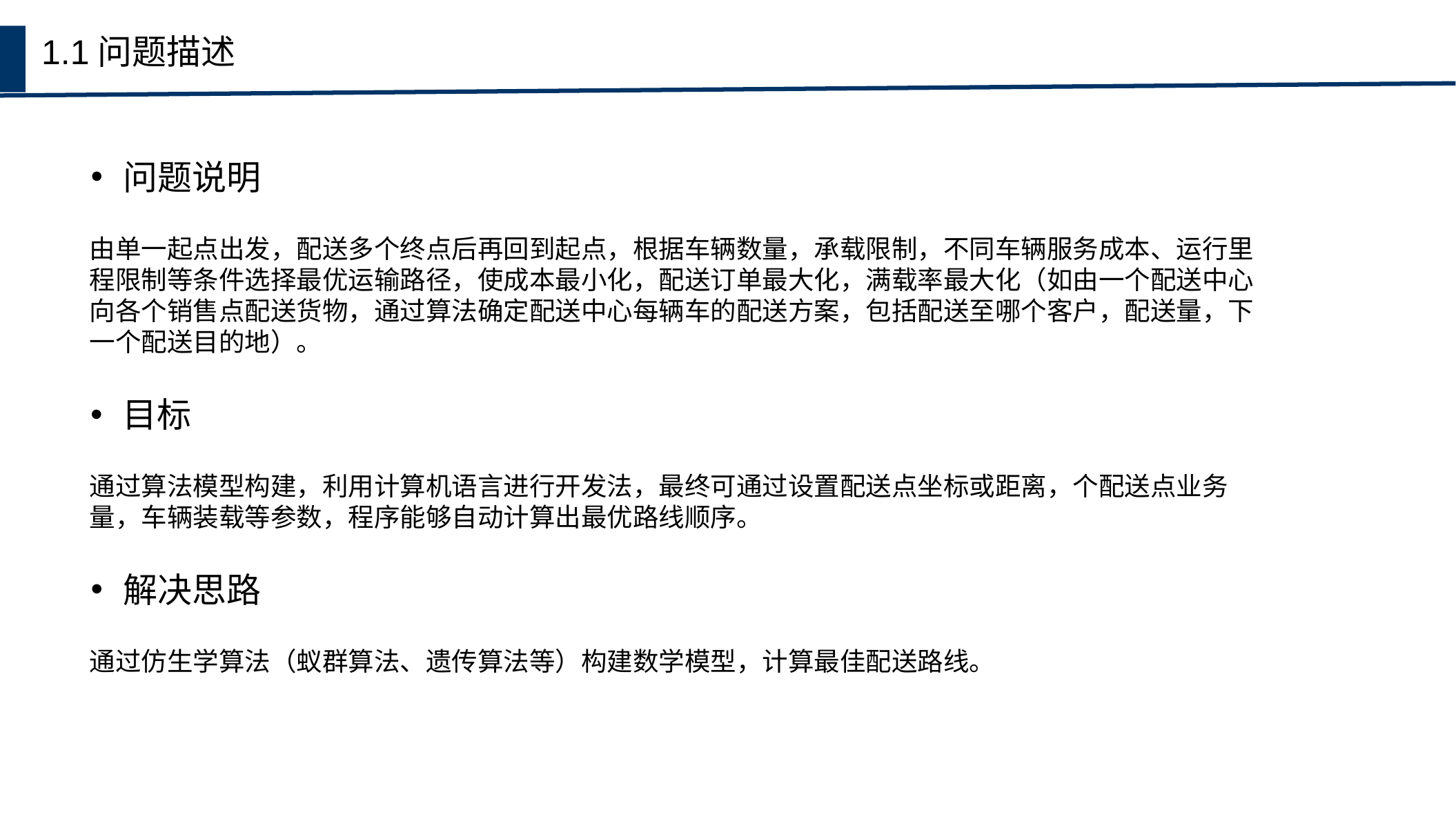

1.1问题描述
问题说明
由单一起点出发，配送多个终点后再回到起点，根据车辆数量，承载限制，不同车辆服务成本、运行里程限制等条件选择最优运输路径，使成本最小化，配送订单最大化，满载率最大化（如由一个配送中心向各个销售点配送货物，通过算法确定配送中心每辆车的配送方案，包括配送至哪个客户，配送量，下一个配送目的地）。
目标
通过算法模型构建，利用计算机语言进行开发法，最终可通过设置配送点坐标或距离，个配送点业务量，车辆装载等参数，程序能够自动计算出最优路线顺序。
解决思路
通过仿生学算法（蚁群算法、遗传算法等）构建数学模型，计算最佳配送路线。